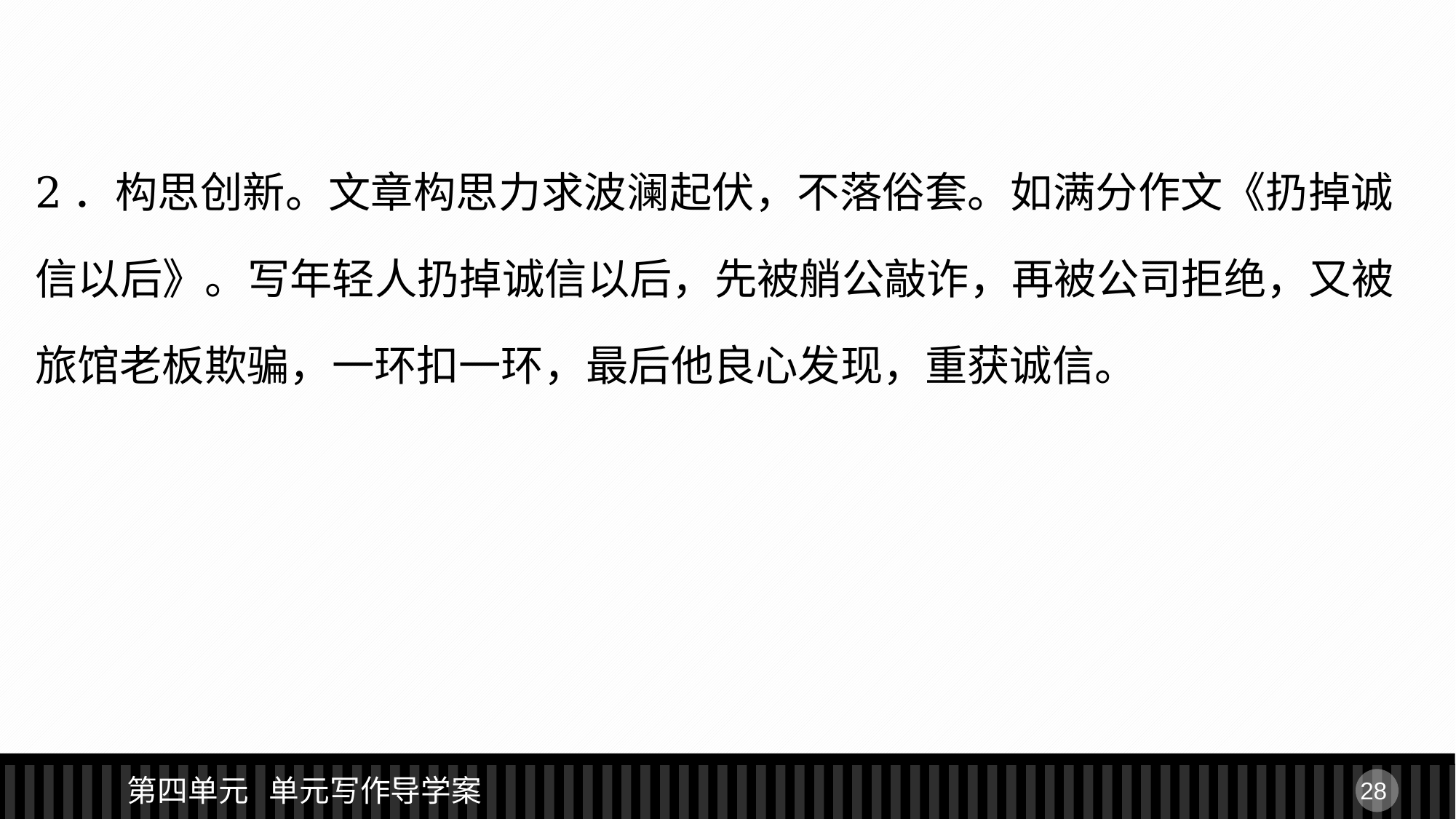

2．构思创新。文章构思力求波澜起伏，不落俗套。如满分作文《扔掉诚信以后》。写年轻人扔掉诚信以后，先被艄公敲诈，再被公司拒绝，又被旅馆老板欺骗，一环扣一环，最后他良心发现，重获诚信。